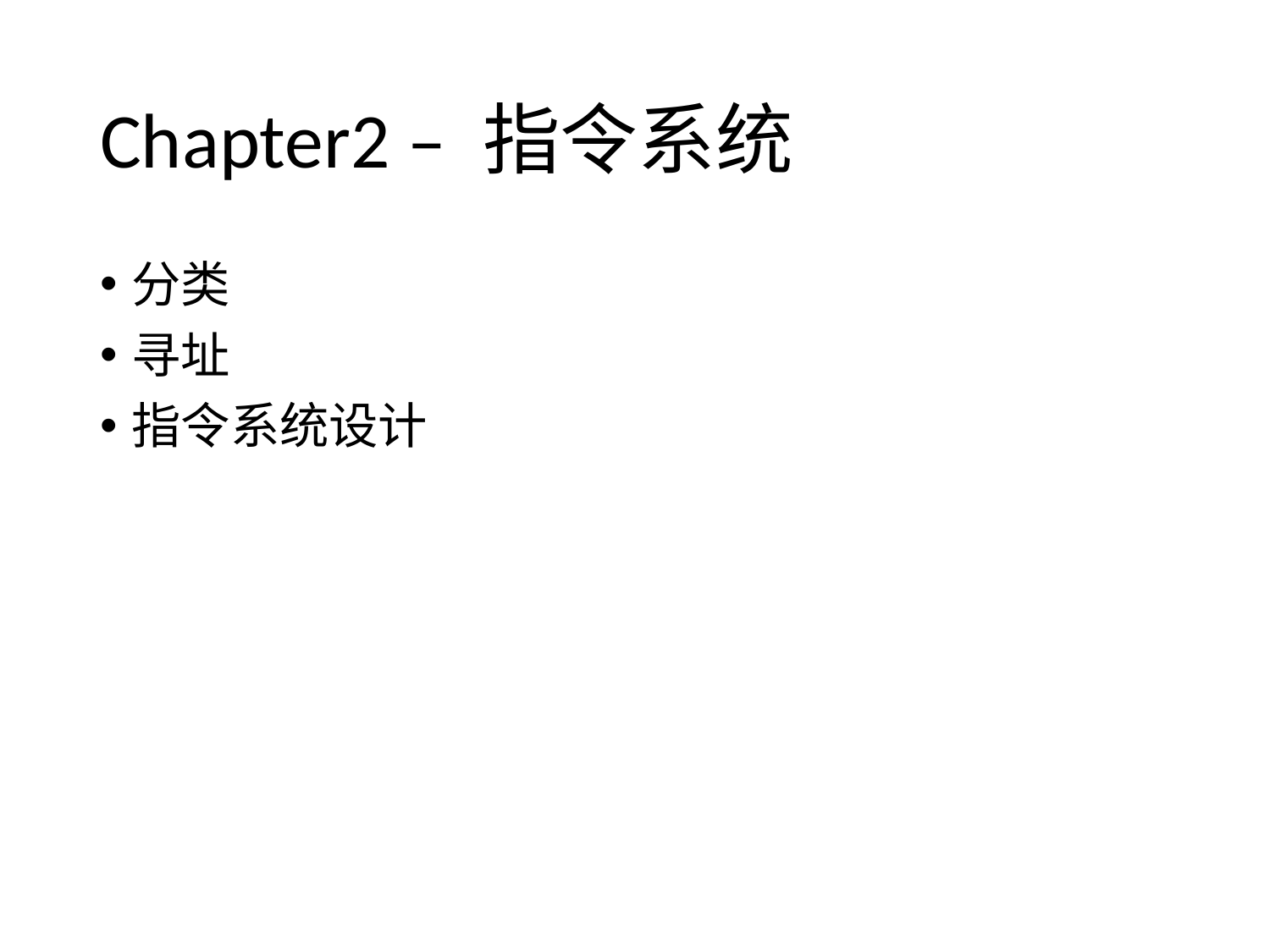

# Chapter2 – 指令系统
分类
寻址
指令系统设计